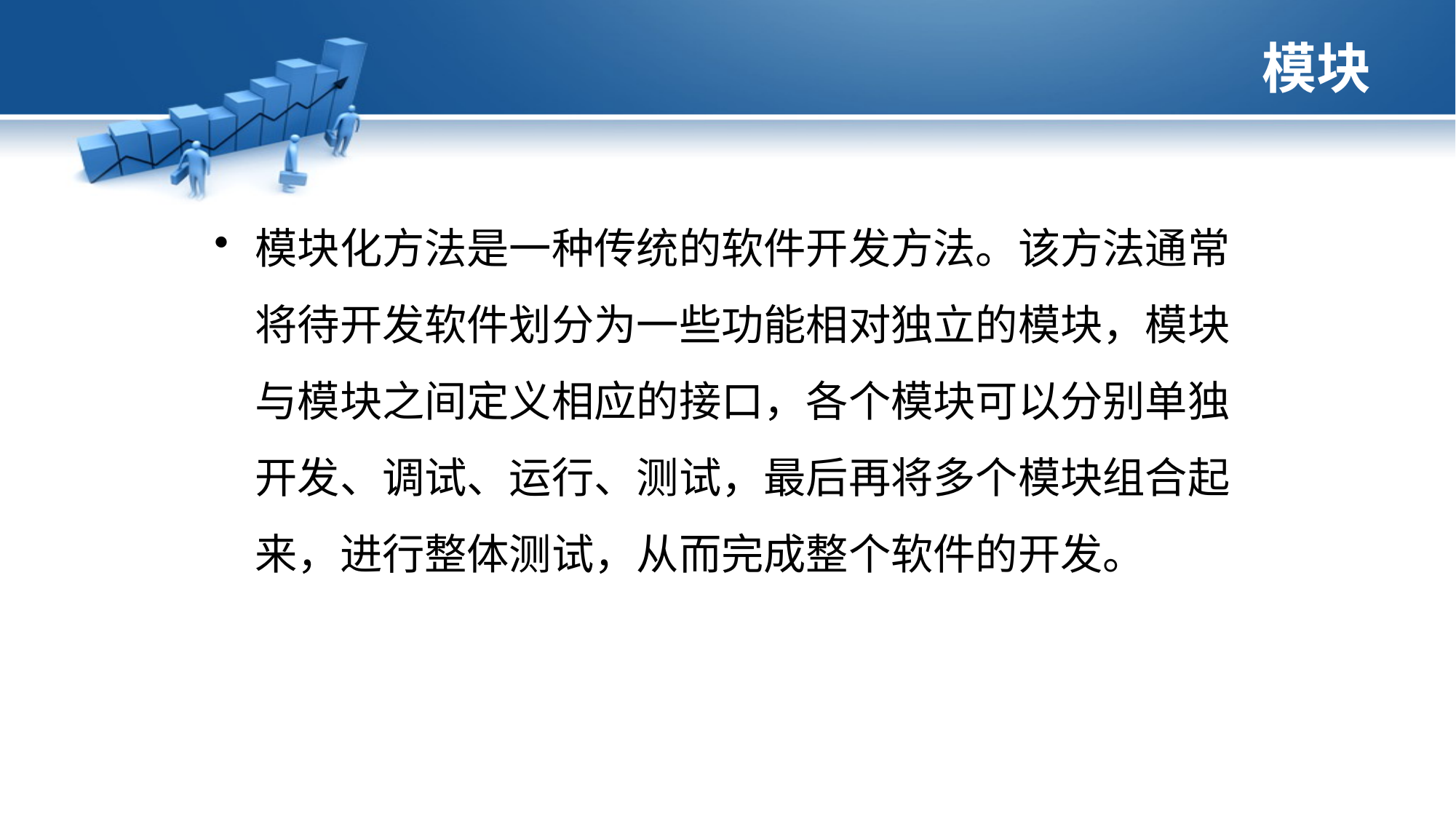

# 模块
模块化方法是一种传统的软件开发方法。该方法通常将待开发软件划分为一些功能相对独立的模块，模块与模块之间定义相应的接口，各个模块可以分别单独开发、调试、运行、测试，最后再将多个模块组合起来，进行整体测试，从而完成整个软件的开发。